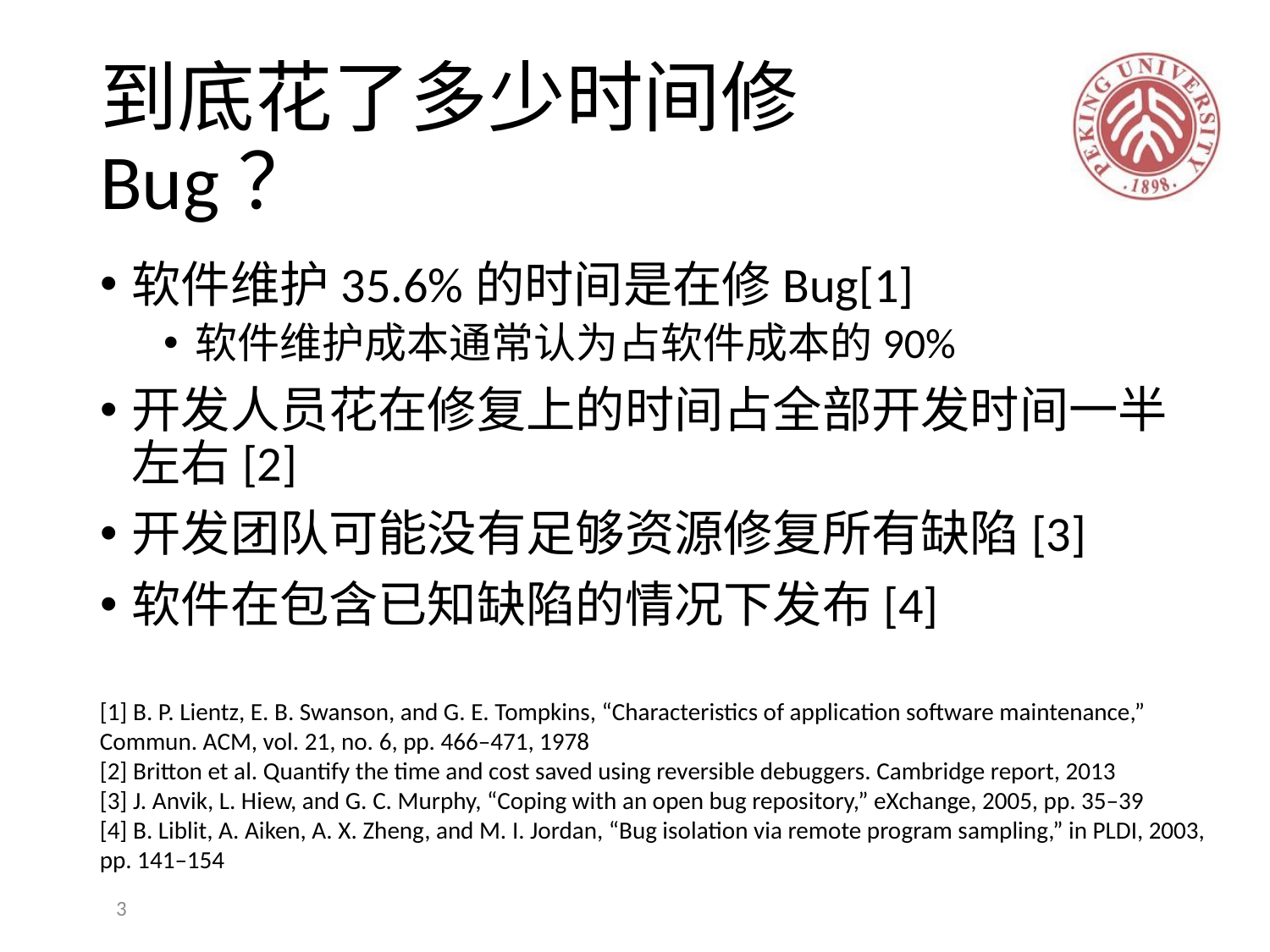

# 到底花了多少时间修Bug？
软件维护35.6%的时间是在修Bug[1]
软件维护成本通常认为占软件成本的90%
开发人员花在修复上的时间占全部开发时间一半左右[2]
开发团队可能没有足够资源修复所有缺陷[3]
软件在包含已知缺陷的情况下发布[4]
[1] B. P. Lientz, E. B. Swanson, and G. E. Tompkins, “Characteristics of application software maintenance,” Commun. ACM, vol. 21, no. 6, pp. 466–471, 1978
[2] Britton et al. Quantify the time and cost saved using reversible debuggers. Cambridge report, 2013
[3] J. Anvik, L. Hiew, and G. C. Murphy, “Coping with an open bug repository,” eXchange, 2005, pp. 35–39
[4] B. Liblit, A. Aiken, A. X. Zheng, and M. I. Jordan, “Bug isolation via remote program sampling,” in PLDI, 2003, pp. 141–154

3